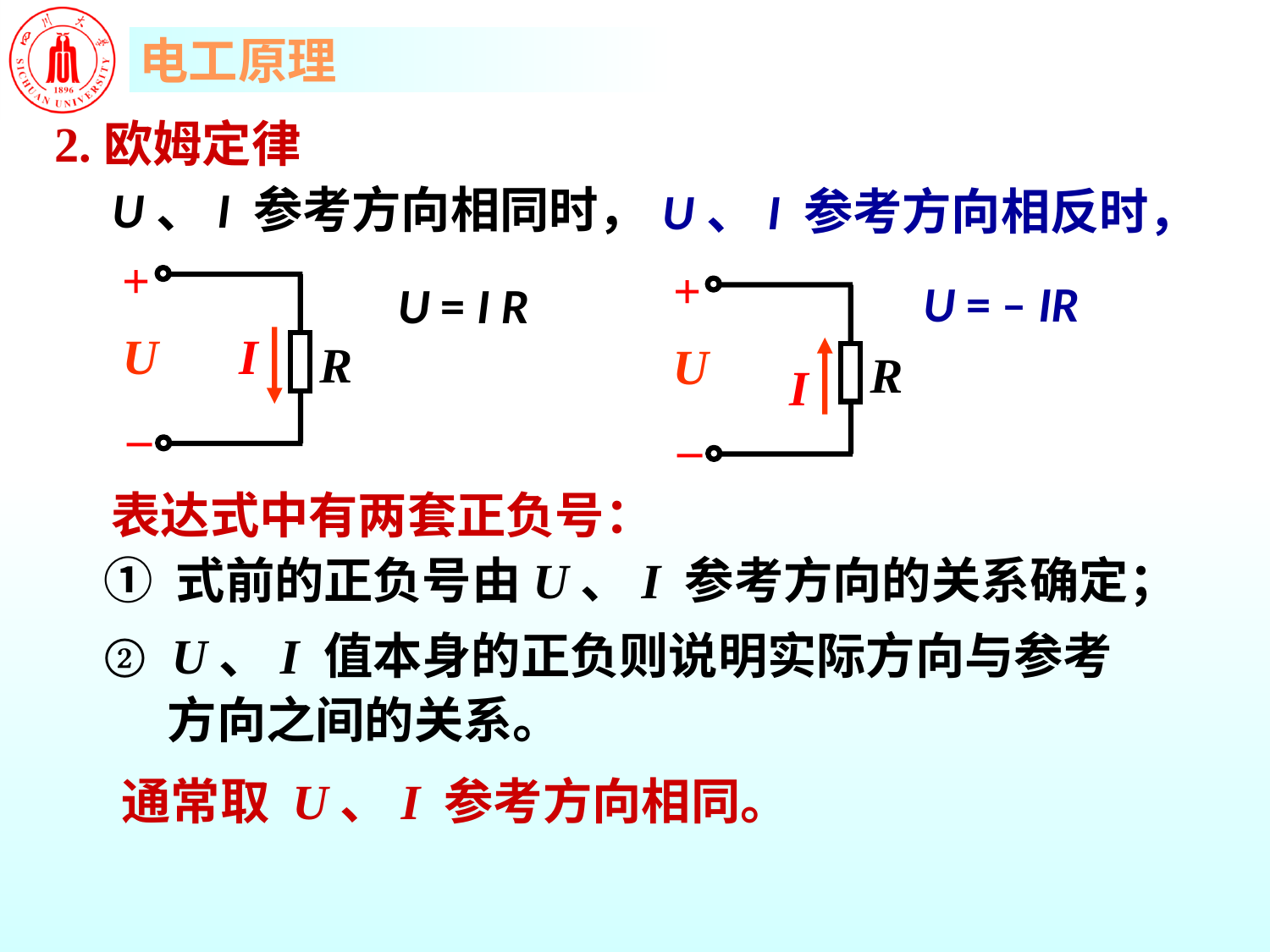

2.欧姆定律
U、I 参考方向相同时，
U、I 参考方向相反时，
+

U
I
R

–

U = I R
+

U
R
I

–

 U = – IR
    表达式中有两套正负号：
　①  式前的正负号由U、I 参考方向的关系确定；
    ②  U、I 值本身的正负则说明实际方向与参考
         方向之间的关系。
   通常取 U、I 参考方向相同。